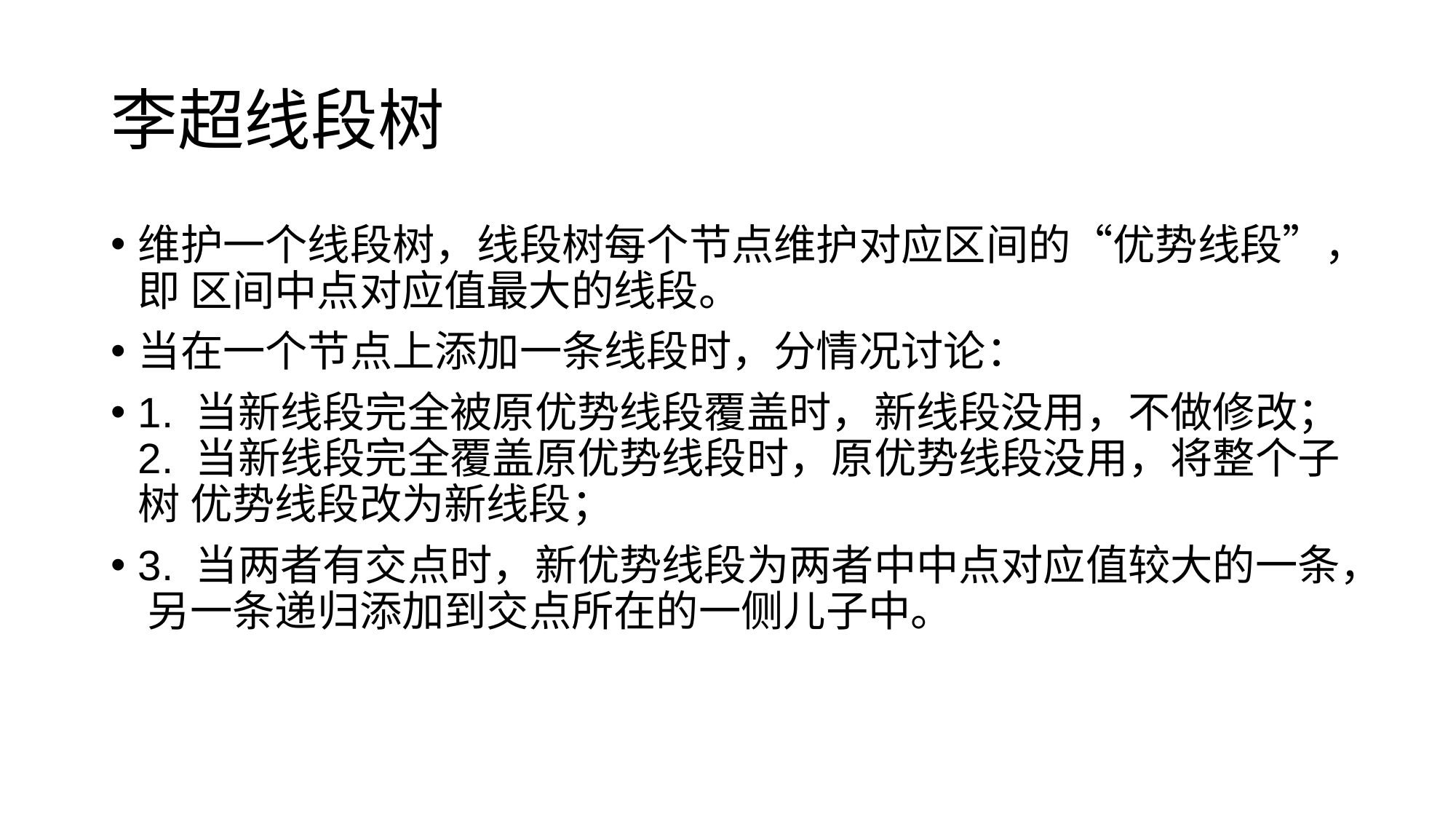

# 李超线段树
维护⼀个线段树，线段树每个节点维护对应区间的“优势线段”，即 区间中点对应值最⼤的线段。
当在⼀个节点上添加⼀条线段时，分情况讨论：
1. 当新线段完全被原优势线段覆盖时，新线段没⽤，不做修改； 2. 当新线段完全覆盖原优势线段时，原优势线段没⽤，将整个⼦树 优势线段改为新线段；
3. 当两者有交点时，新优势线段为两者中中点对应值较⼤的⼀条， 另⼀条递归添加到交点所在的⼀侧⼉⼦中。